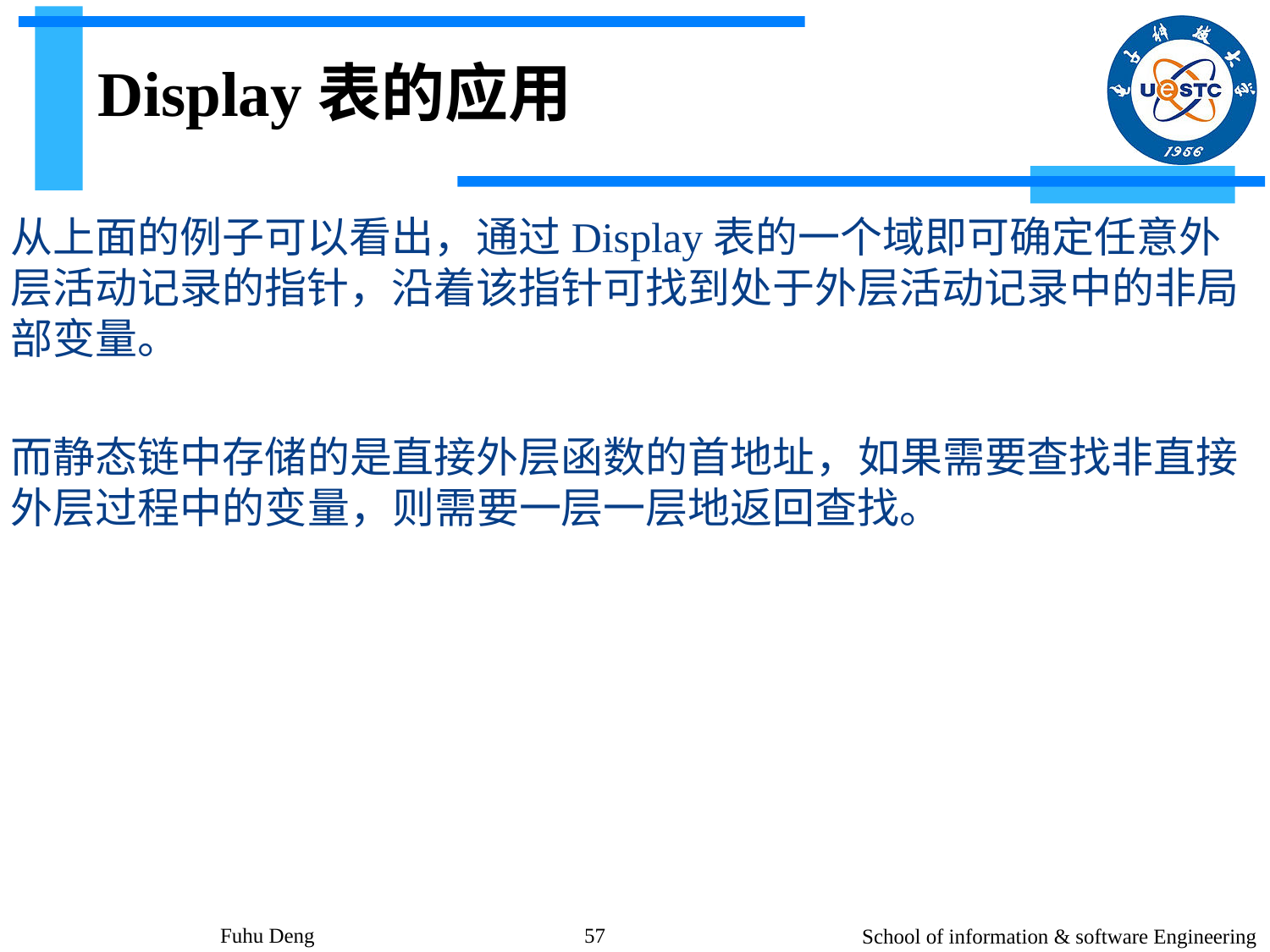

# Display表的应用
从上面的例子可以看出，通过Display表的一个域即可确定任意外层活动记录的指针，沿着该指针可找到处于外层活动记录中的非局部变量。

而静态链中存储的是直接外层函数的首地址，如果需要查找非直接外层过程中的变量，则需要一层一层地返回查找。
Fuhu Deng
57
School of information & software Engineering